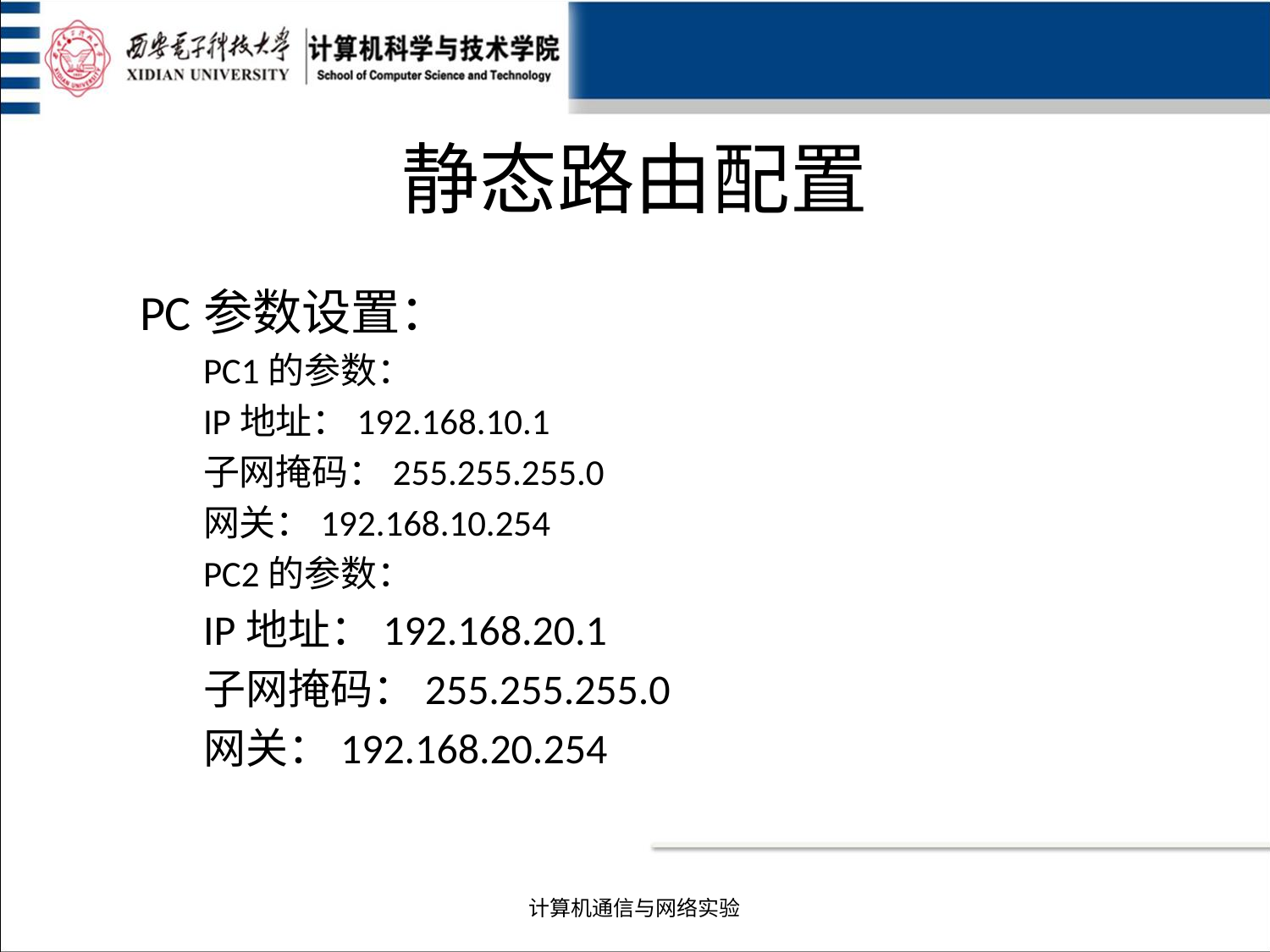

# 静态路由配置
PC参数设置：
PC1的参数：
IP地址：192.168.10.1
子网掩码：255.255.255.0
网关：192.168.10.254
PC2的参数：
IP地址：192.168.20.1
子网掩码：255.255.255.0
网关：192.168.20.254

计算机通信与网络实验